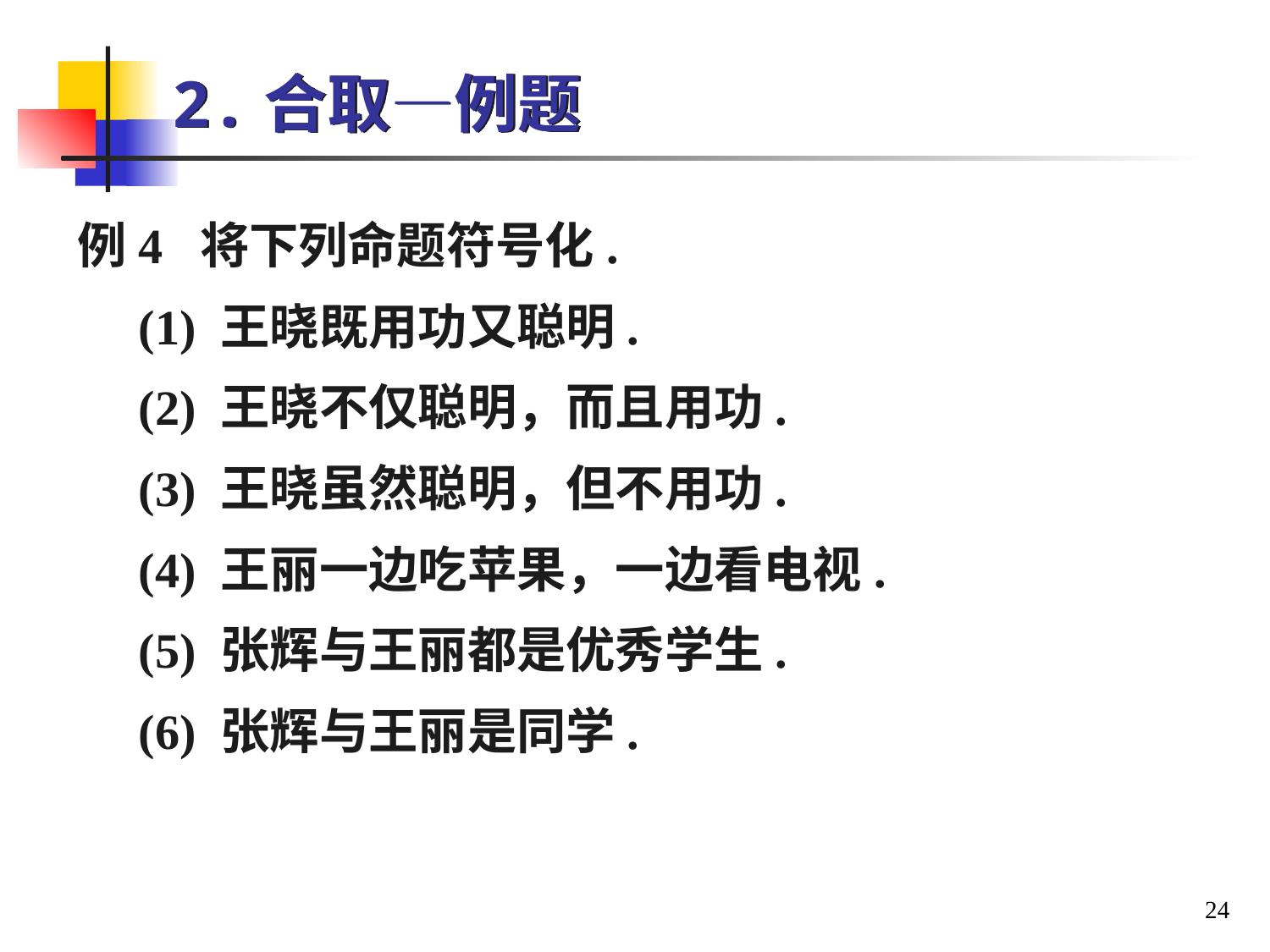

# 2.合取—例题
例4  将下列命题符号化.
     (1) 王晓既用功又聪明.
     (2) 王晓不仅聪明，而且用功.
     (3) 王晓虽然聪明，但不用功.
     (4) 王丽一边吃苹果，一边看电视.
     (5) 张辉与王丽都是优秀学生.
     (6) 张辉与王丽是同学.

24